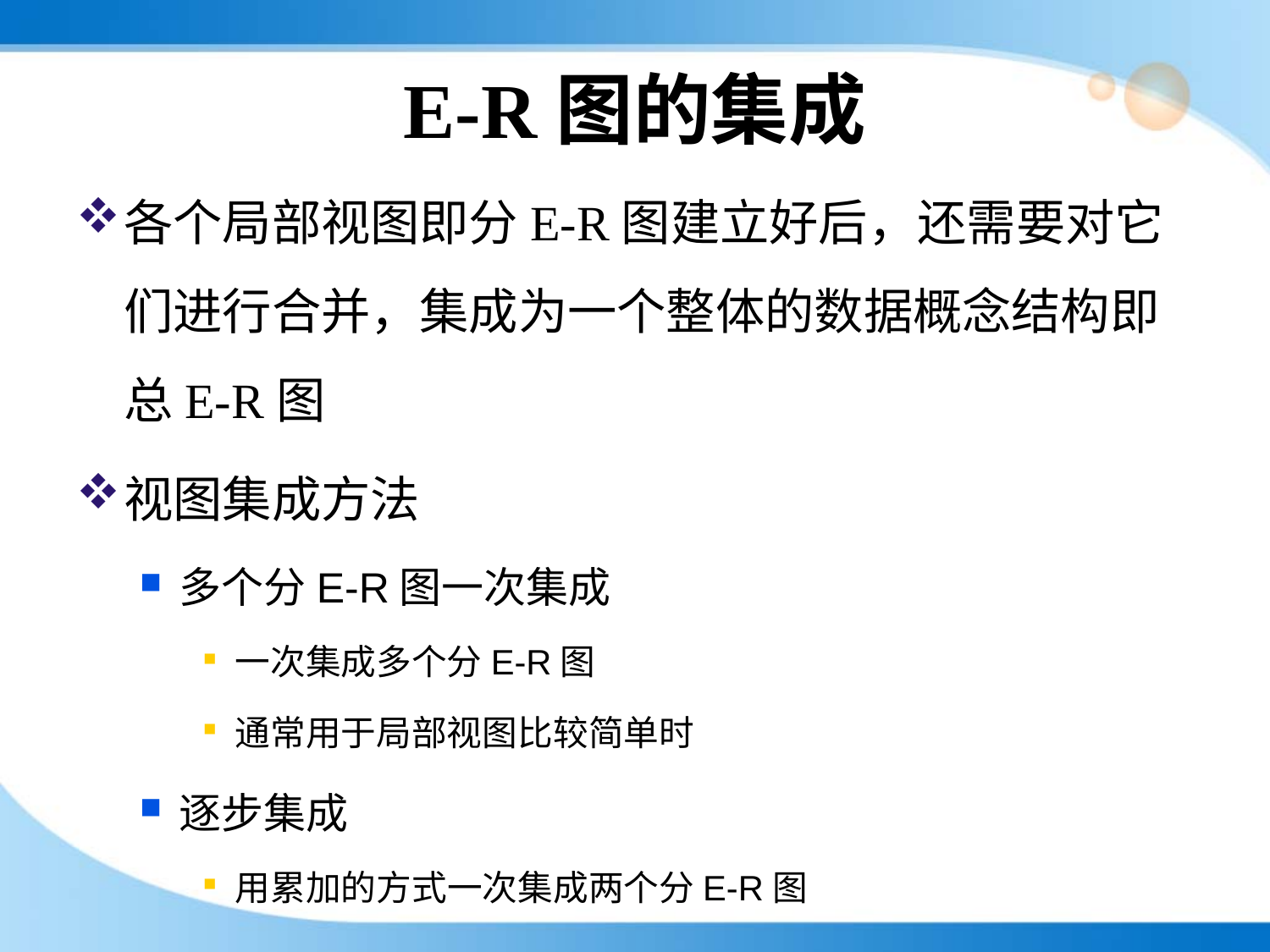

# E-R图的集成
各个局部视图即分E-R图建立好后，还需要对它们进行合并，集成为一个整体的数据概念结构即总E-R图
视图集成方法
多个分E-R图一次集成
一次集成多个分E-R图
通常用于局部视图比较简单时
逐步集成
用累加的方式一次集成两个分E-R图